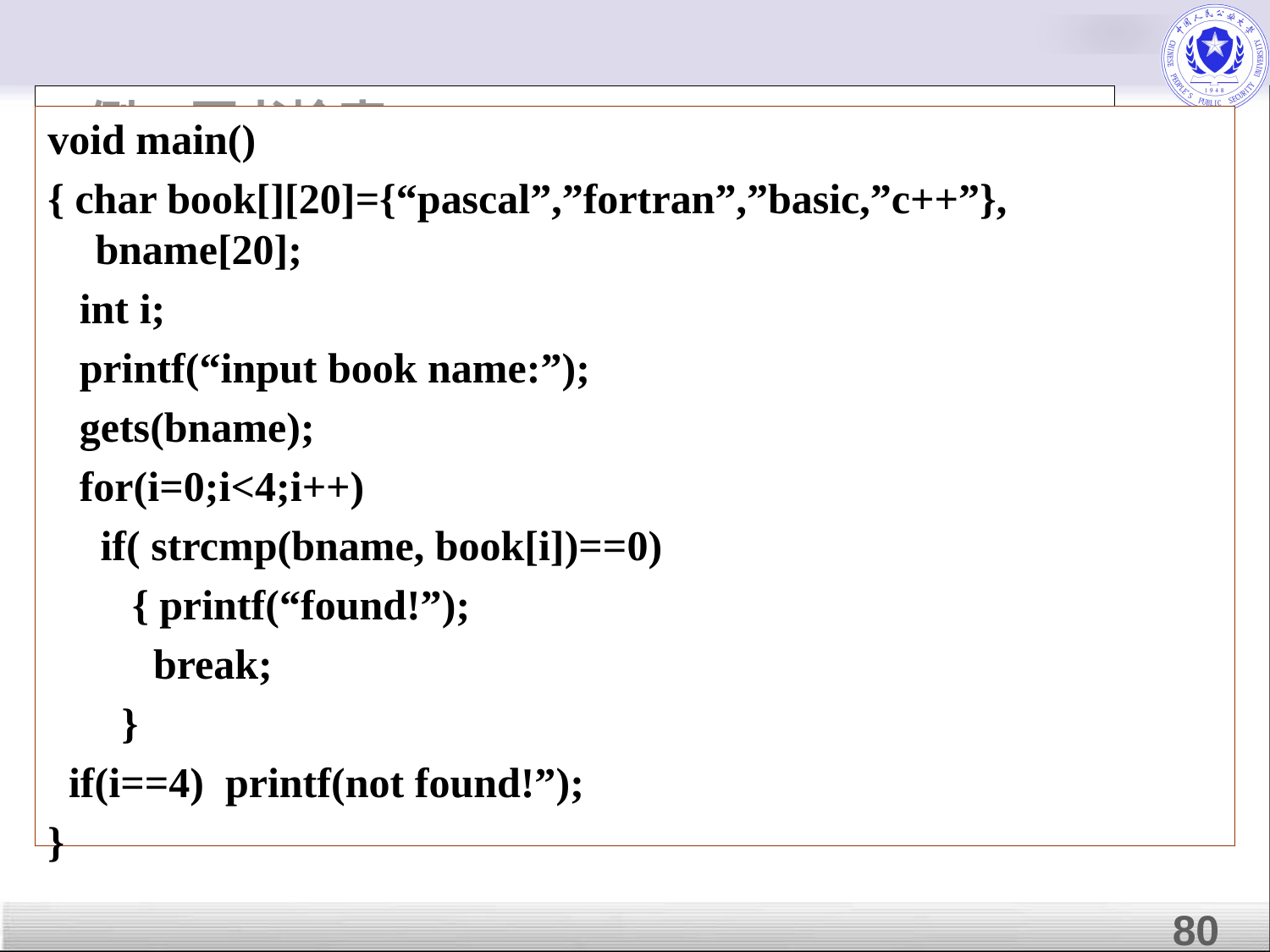

# <例>图书检索
void main()
{ char book[][20]={“pascal”,”fortran”,”basic,”c++”}, bname[20];
   int i;
   printf(“input book name:”);
   gets(bname);
   for(i=0;i<4;i++)
     if( strcmp(bname, book[i])==0)
        { printf(“found!”);
          break;
       }
  if(i==4)  printf(not found!”);
}